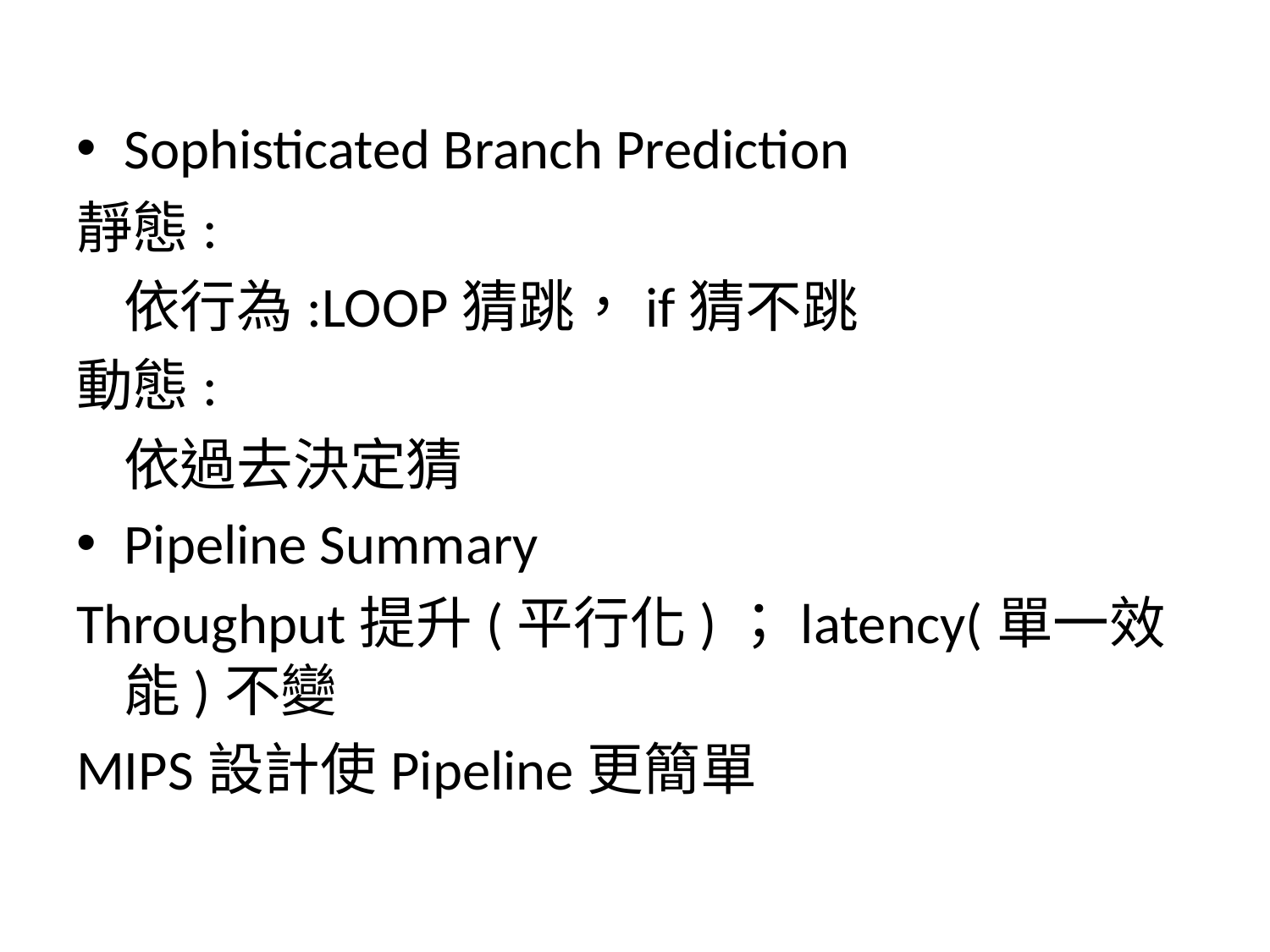

#
Sophisticated Branch Prediction
靜態:
	依行為:LOOP猜跳，if猜不跳
動態:
	依過去決定猜
Pipeline Summary
Throughput提升(平行化)；latency(單一效能)不變
MIPS設計使Pipeline更簡單